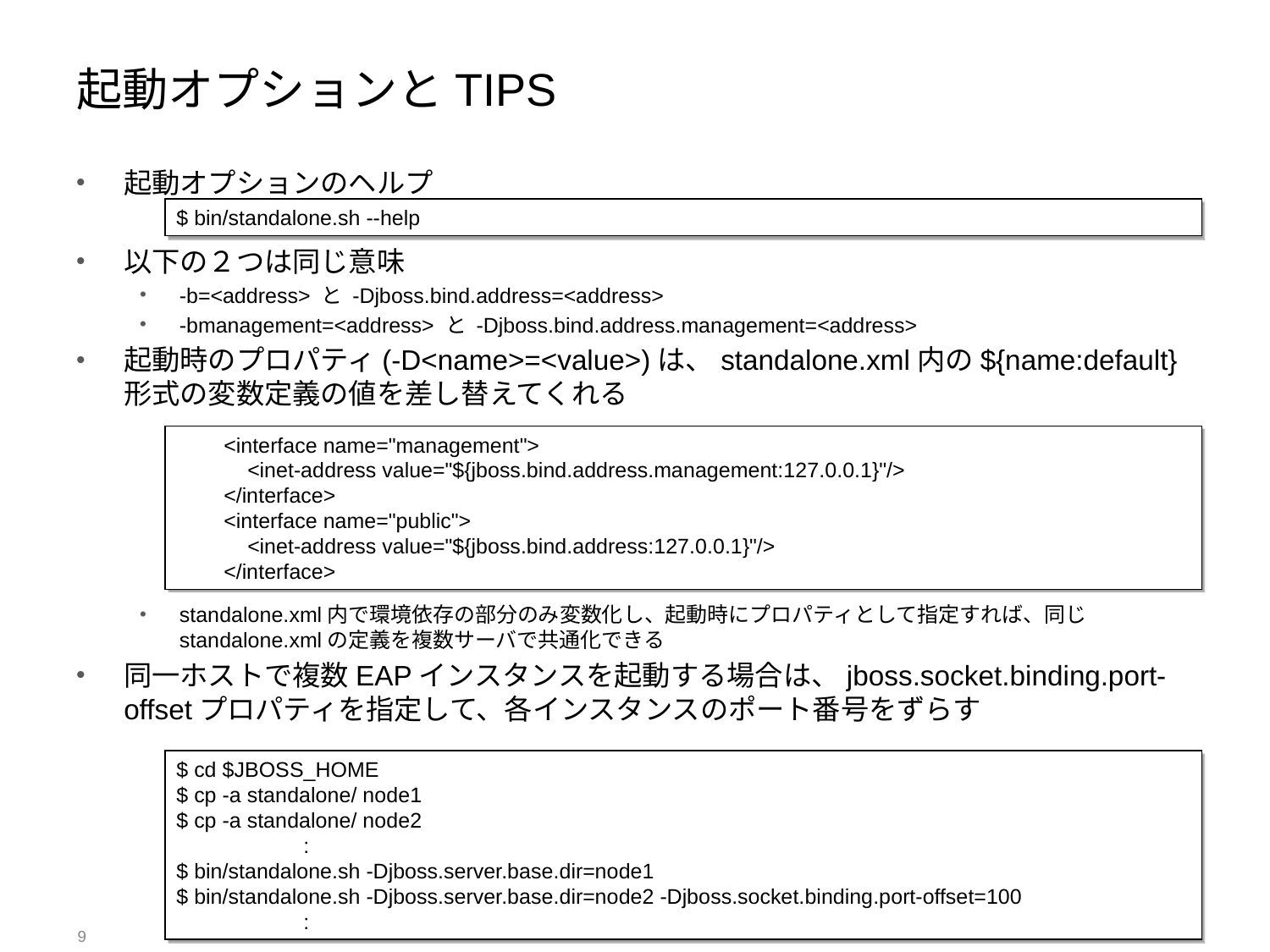

# 起動オプションとTIPS
起動オプションのヘルプ

以下の２つは同じ意味
-b=<address> と -Djboss.bind.address=<address>
-bmanagement=<address> と -Djboss.bind.address.management=<address>
起動時のプロパティ(-D<name>=<value>)は、standalone.xml内の${name:default}形式の変数定義の値を差し替えてくれる

standalone.xml内で環境依存の部分のみ変数化し、起動時にプロパティとして指定すれば、同じstandalone.xmlの定義を複数サーバで共通化できる
同一ホストで複数EAPインスタンスを起動する場合は、jboss.socket.binding.port-offsetプロパティを指定して、各インスタンスのポート番号をずらす

$ bin/standalone.sh --help
        <interface name="management">
            <inet-address value="${jboss.bind.address.management:127.0.0.1}"/>
        </interface>
        <interface name="public">
            <inet-address value="${jboss.bind.address:127.0.0.1}"/>
        </interface>
$ cd $JBOSS_HOME
$ cp -a standalone/ node1
$ cp -a standalone/ node2
	:
$ bin/standalone.sh -Djboss.server.base.dir=node1
$ bin/standalone.sh -Djboss.server.base.dir=node2 -Djboss.socket.binding.port-offset=100
	:
9
Copyright © 2015 Red Hat K.K.